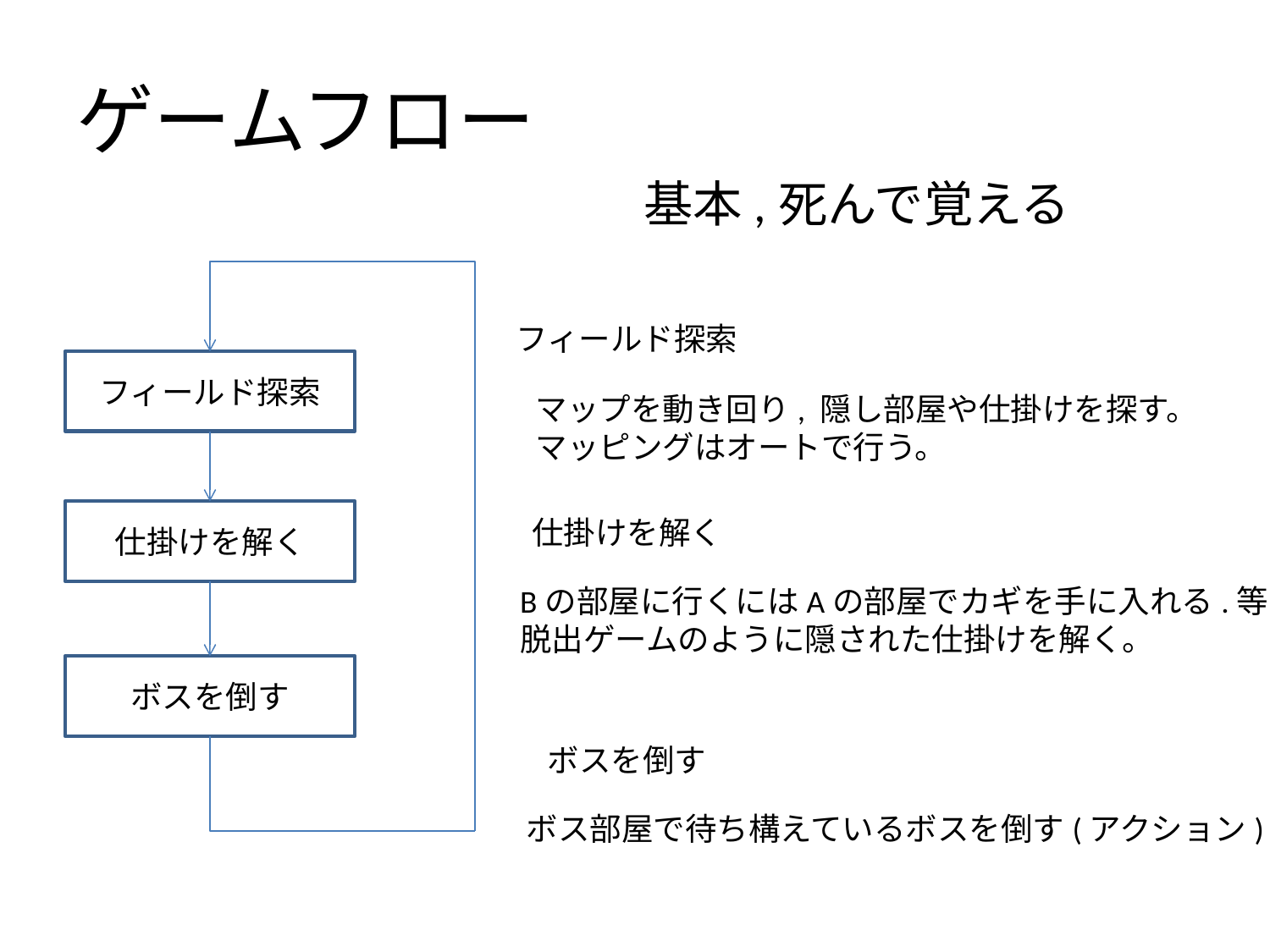

# ゲームフロー
基本,死んで覚える
フィールド探索
マップを動き回り, 隠し部屋や仕掛けを探す。
マッピングはオートで行う。
仕掛けを解く
Bの部屋に行くにはAの部屋でカギを手に入れる.等
脱出ゲームのように隠された仕掛けを解く。
ボスを倒す
ボス部屋で待ち構えているボスを倒す(アクション)
フィールド探索
仕掛けを解く
ボスを倒す